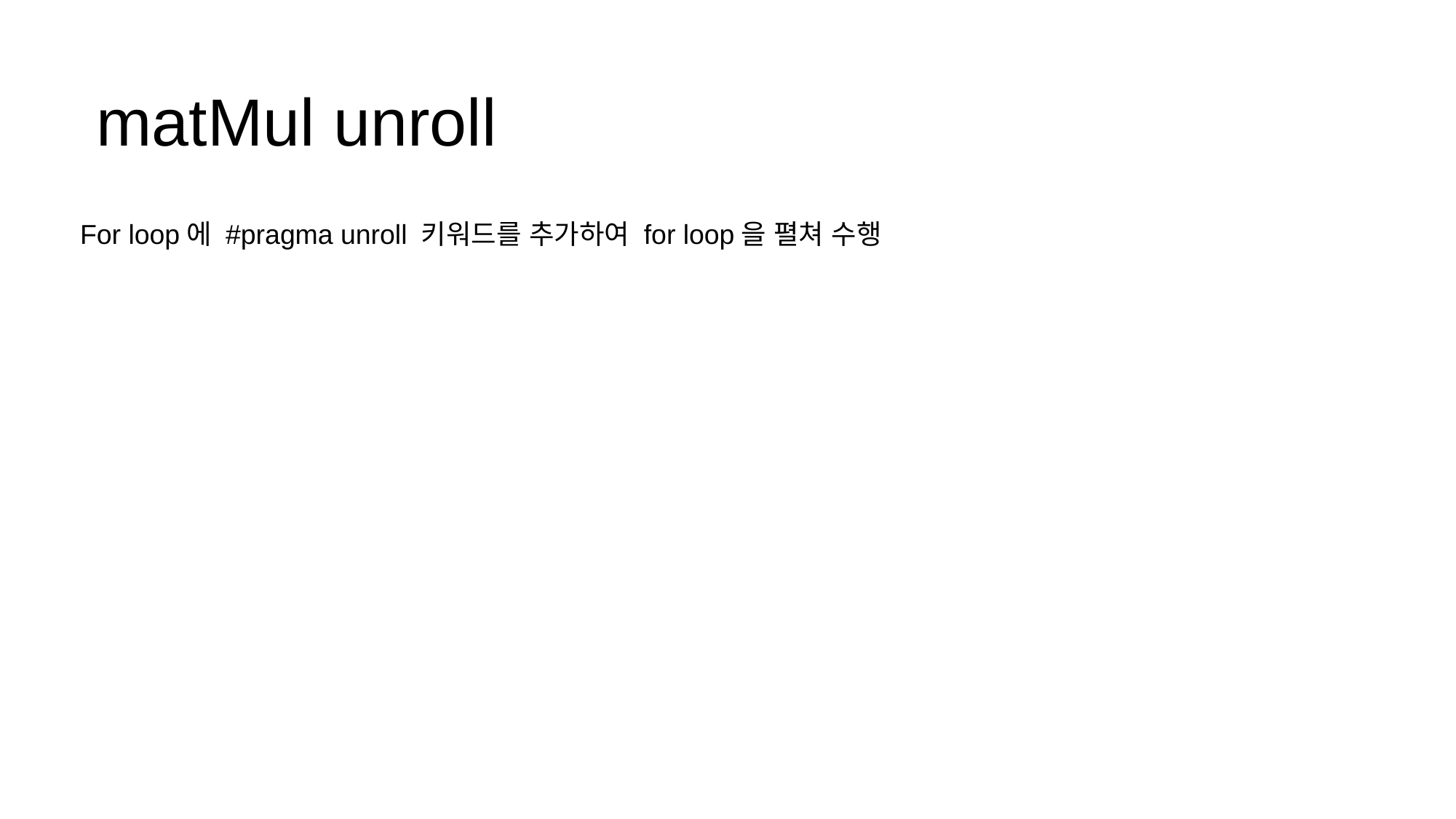

matMul unroll
For loop에 #pragma unroll 키워드를 추가하여 for loop을 펼쳐 수행